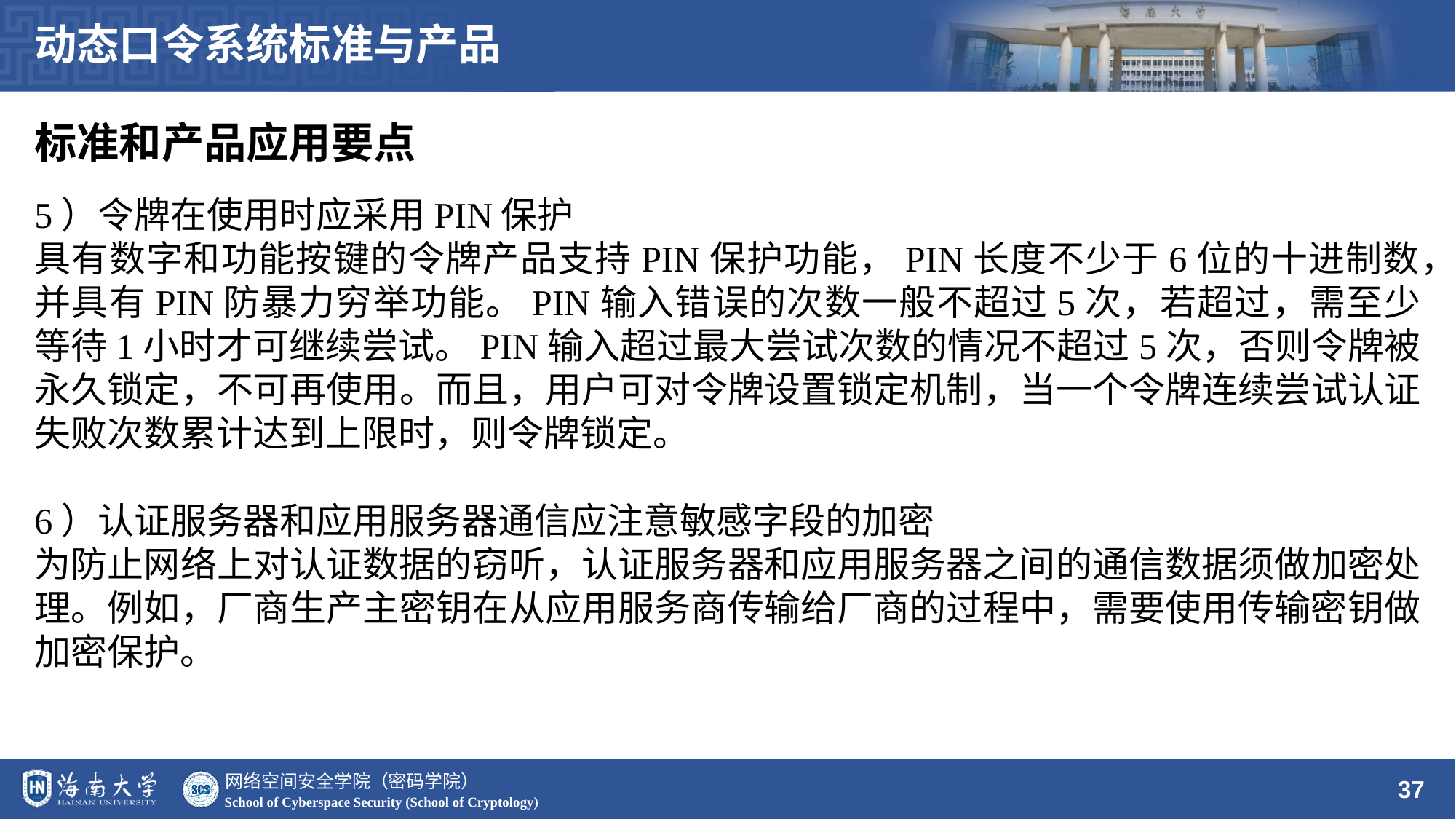

动态口令系统标准与产品
标准和产品应用要点
5）令牌在使用时应采用PIN保护
具有数字和功能按键的令牌产品支持PIN保护功能，PIN长度不少于6位的十进制数，并具有PIN防暴力穷举功能。PIN输入错误的次数一般不超过5次，若超过，需至少等待1小时才可继续尝试。PIN输入超过最大尝试次数的情况不超过5次，否则令牌被永久锁定，不可再使用。而且，用户可对令牌设置锁定机制，当一个令牌连续尝试认证失败次数累计达到上限时，则令牌锁定。

6）认证服务器和应用服务器通信应注意敏感字段的加密
为防止网络上对认证数据的窃听，认证服务器和应用服务器之间的通信数据须做加密处理。例如，厂商生产主密钥在从应用服务商传输给厂商的过程中，需要使用传输密钥做加密保护。

37